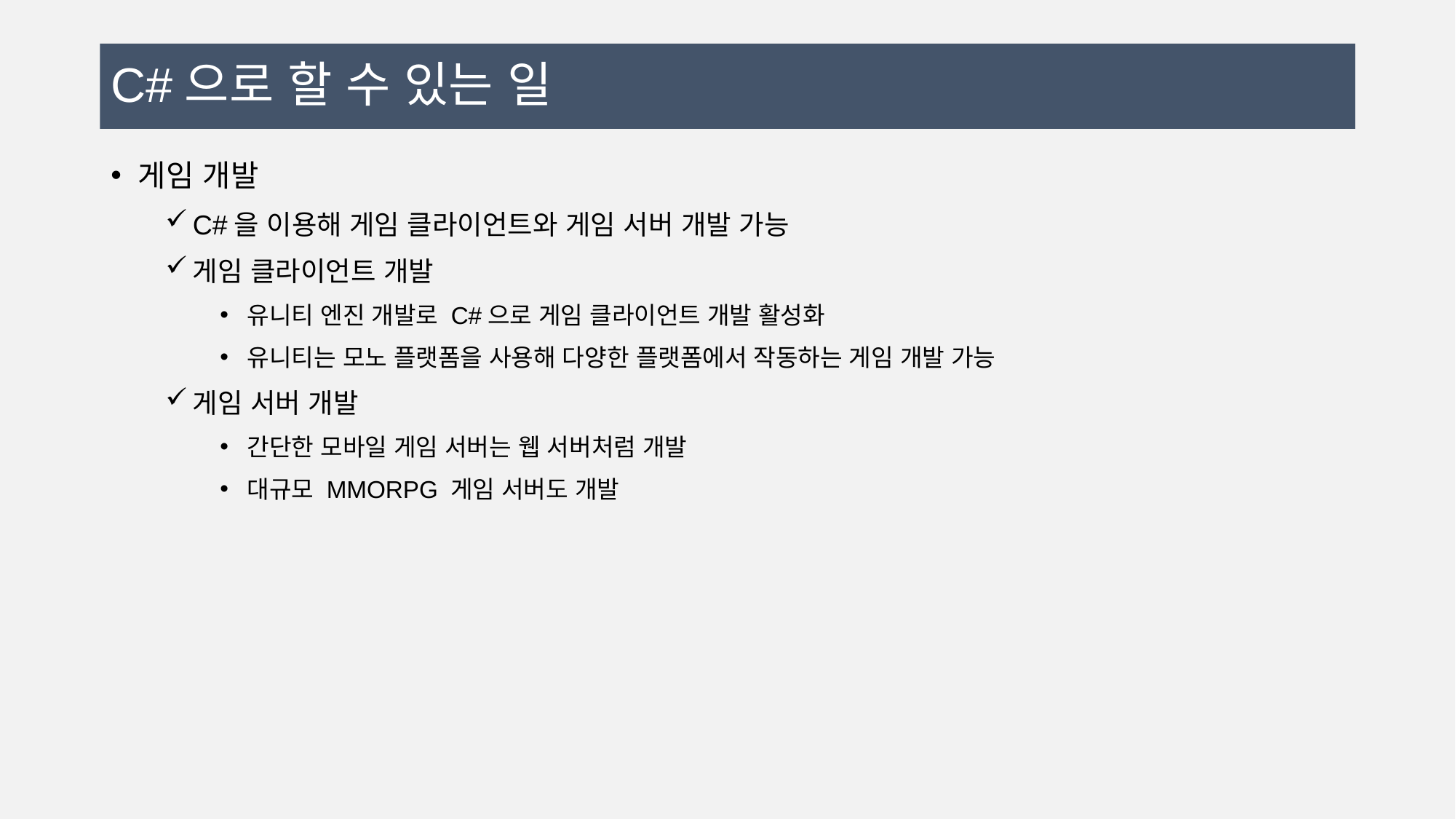

# C#으로 할 수 있는 일
게임 개발
C#을 이용해 게임 클라이언트와 게임 서버 개발 가능
게임 클라이언트 개발
유니티 엔진 개발로 C#으로 게임 클라이언트 개발 활성화
유니티는 모노 플랫폼을 사용해 다양한 플랫폼에서 작동하는 게임 개발 가능
게임 서버 개발
간단한 모바일 게임 서버는 웹 서버처럼 개발
대규모 MMORPG 게임 서버도 개발